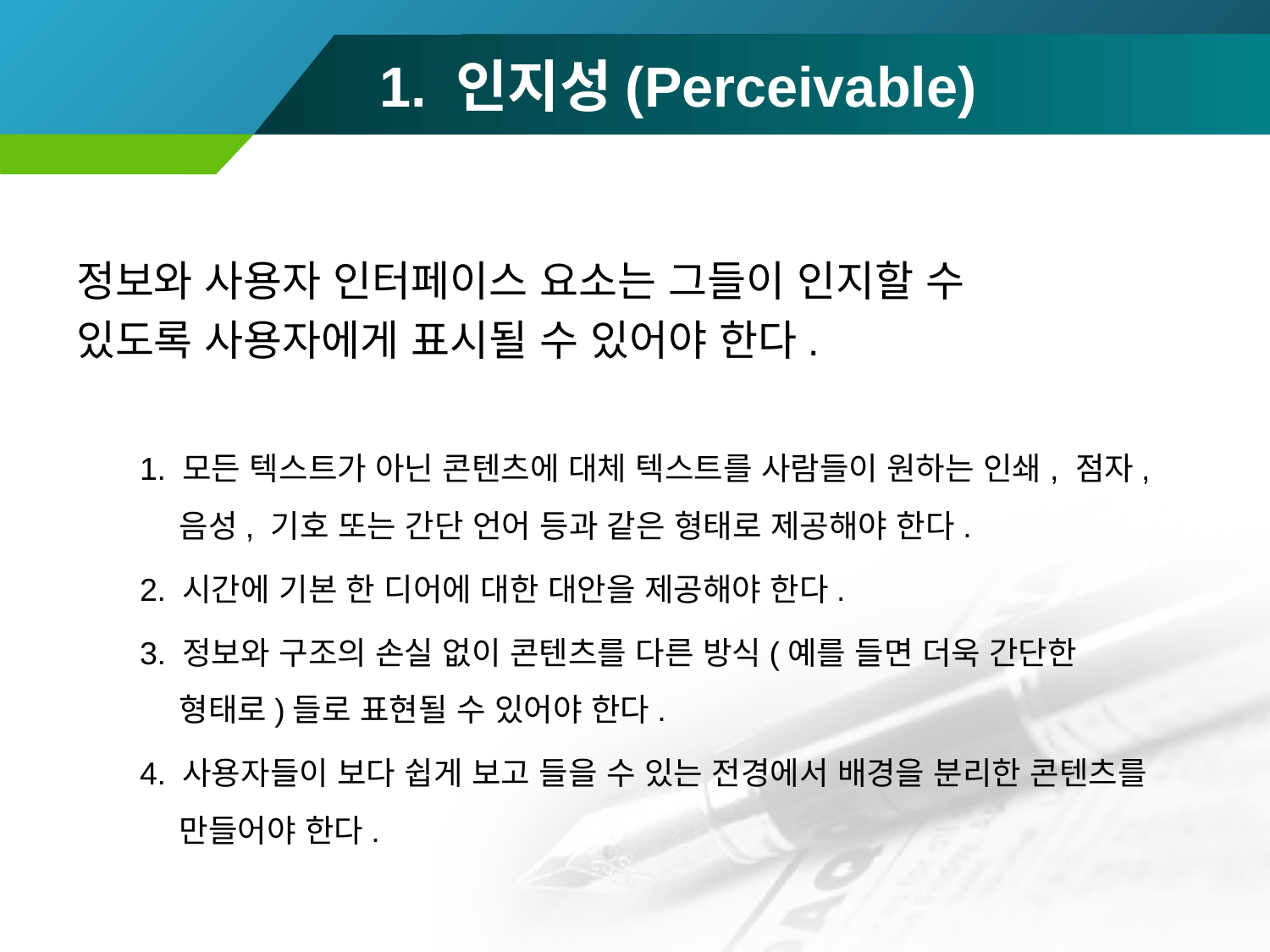

# 1. 인지성(Perceivable)
정보와 사용자 인터페이스 요소는 그들이 인지할 수
있도록 사용자에게 표시될 수 있어야 한다.

1. 모든 텍스트가 아닌 콘텐츠에 대체 텍스트를 사람들이 원하는 인쇄, 점자, 음성, 기호 또는 간단 언어 등과 같은 형태로 제공해야 한다.
2. 시간에 기본 한 디어에 대한 대안을 제공해야 한다.
3. 정보와 구조의 손실 없이 콘텐츠를 다른 방식(예를 들면 더욱 간단한 형태로)들로 표현될 수 있어야 한다.
4. 사용자들이 보다 쉽게 보고 들을 수 있는 전경에서 배경을 분리한 콘텐츠를 만들어야 한다.